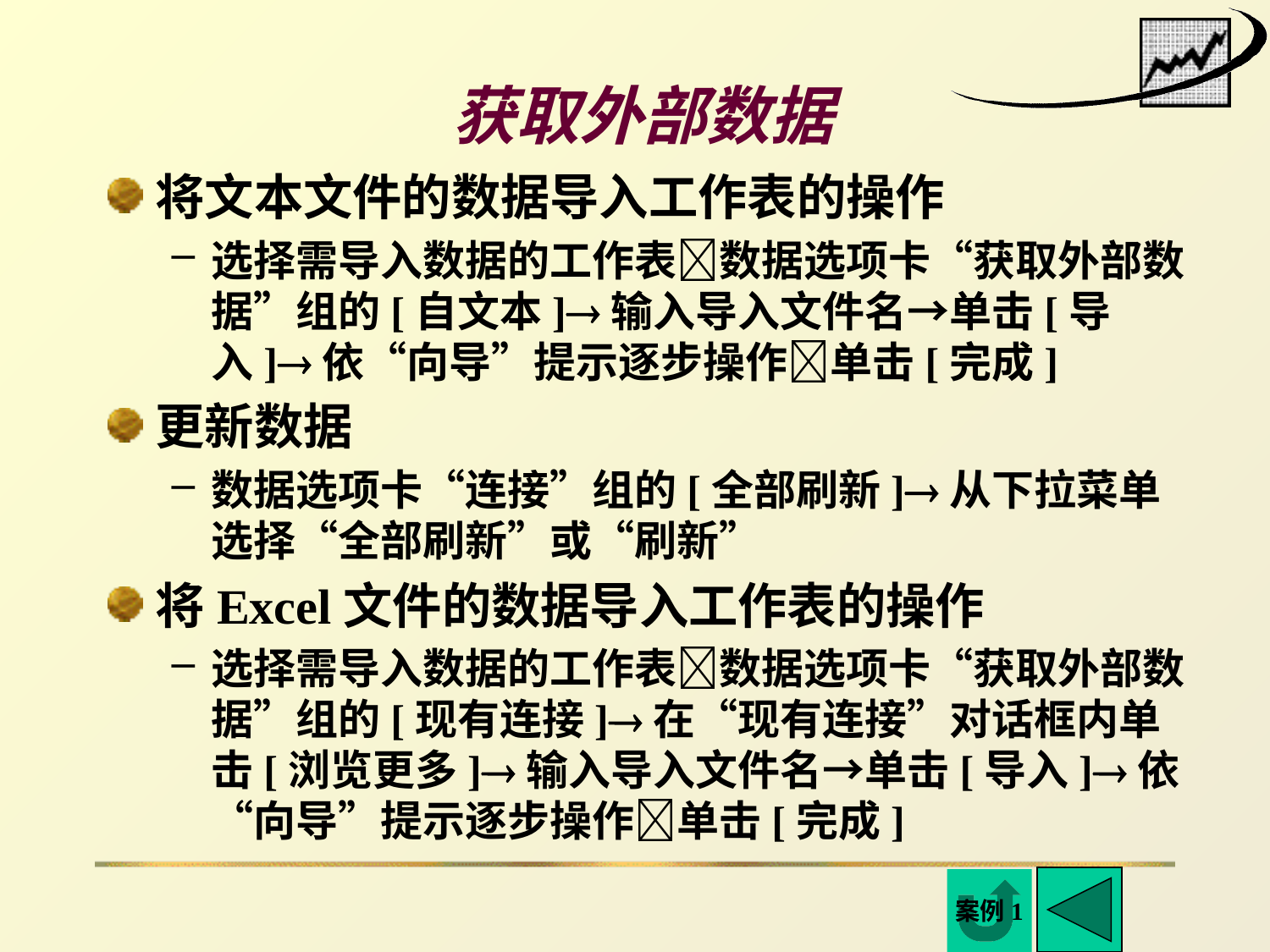

获取外部数据
将文本文件的数据导入工作表的操作
选择需导入数据的工作表→数据选项卡“获取外部数据”组的[自文本]→输入导入文件名→单击[导入]→依“向导”提示逐步操作→单击[完成]
更新数据
数据选项卡“连接”组的[全部刷新]→从下拉菜单选择“全部刷新”或“刷新”
将Excel文件的数据导入工作表的操作
选择需导入数据的工作表→数据选项卡“获取外部数据”组的[现有连接]→在“现有连接”对话框内单击[浏览更多]→输入导入文件名→单击[导入]→依“向导”提示逐步操作→单击[完成]

案例1